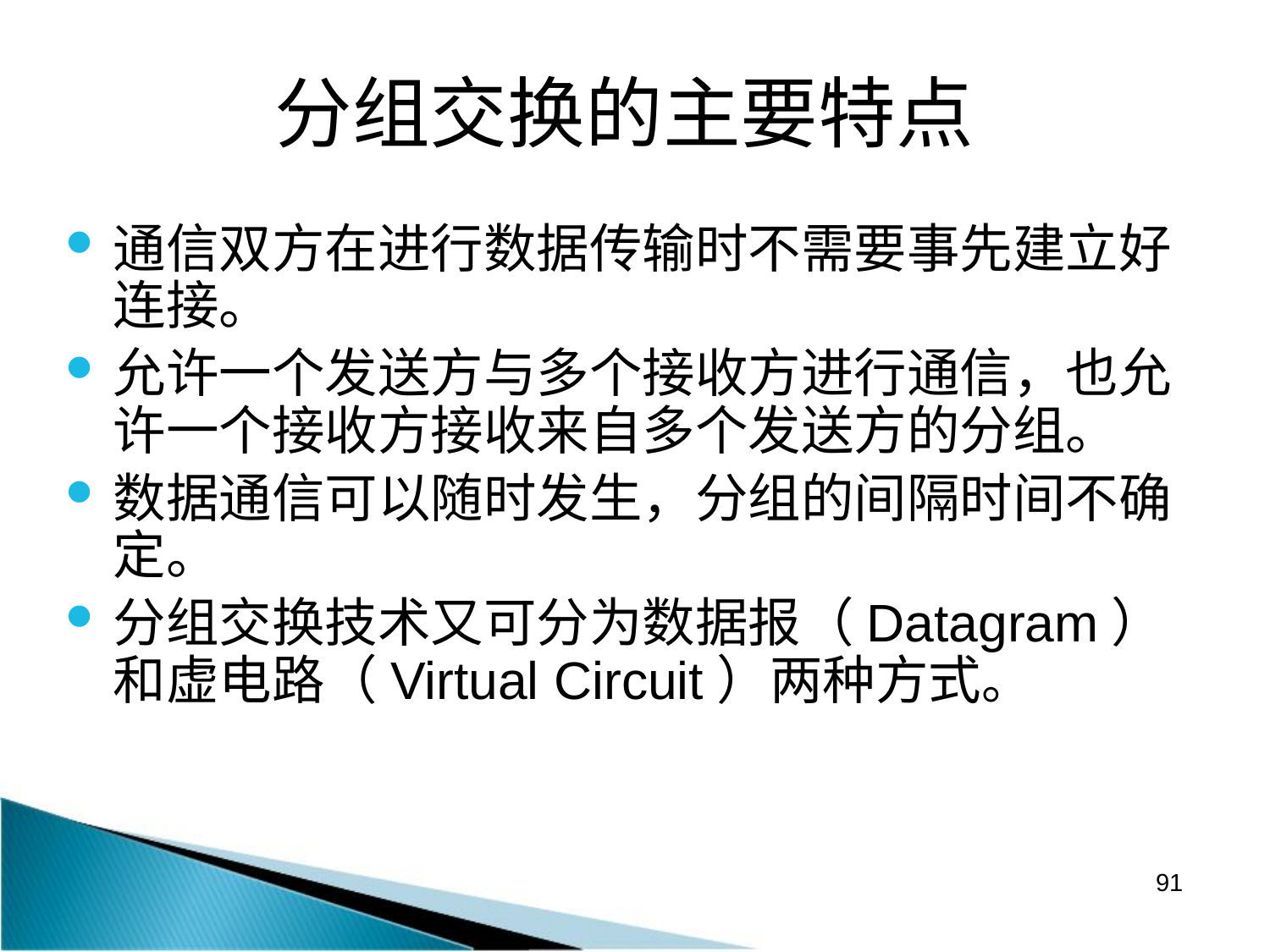

# 分组交换的主要特点
通信双方在进行数据传输时不需要事先建立好连接。
允许一个发送方与多个接收方进行通信，也允许一个接收方接收来自多个发送方的分组。
数据通信可以随时发生，分组的间隔时间不确定。
分组交换技术又可分为数据报（Datagram）和虚电路（Virtual Circuit）两种方式。
91